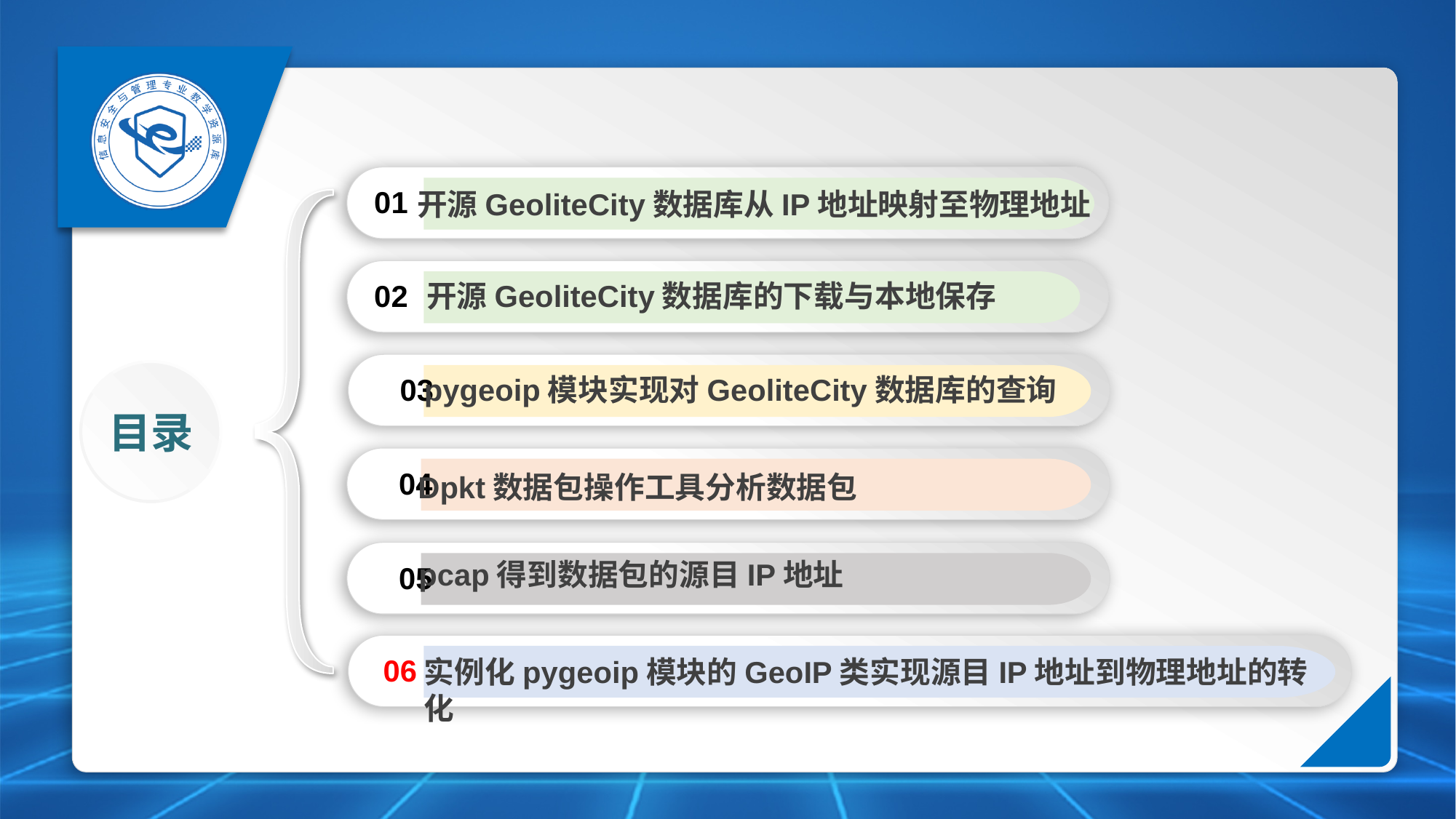

01
开源GeoliteCity数据库从IP地址映射至物理地址

02
开源GeoliteCity数据库的下载与本地保存

03
pygeoip模块实现对GeoliteCity数据库的查询

目录

04
Dpkt数据包操作工具分析数据包

05
pcap得到数据包的源目IP地址

06
实例化pygeoip模块的GeoIP类实现源目IP地址到物理地址的转化